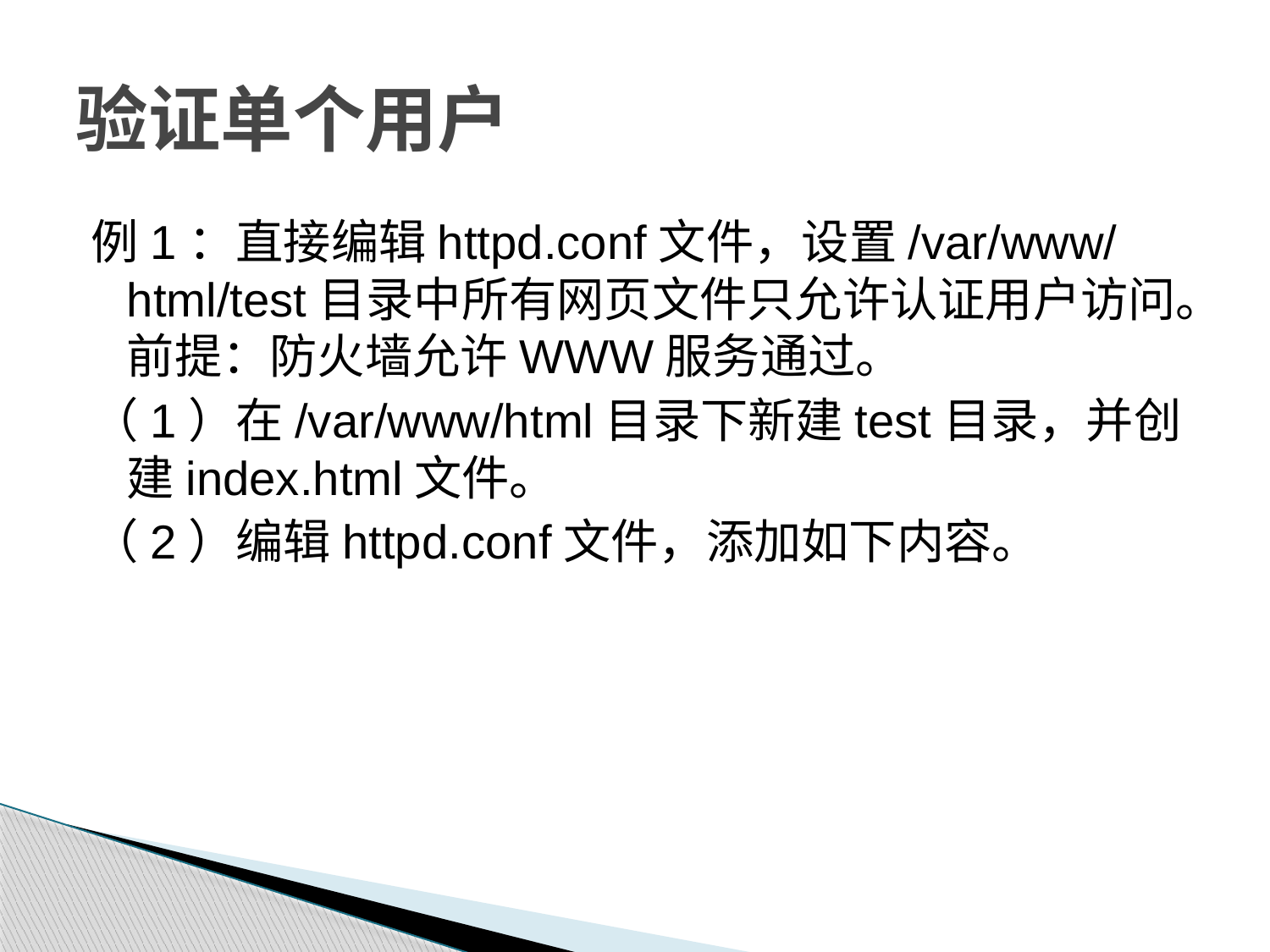

# 验证单个用户
例1：直接编辑httpd.conf文件，设置/var/www/html/test目录中所有网页文件只允许认证用户访问。前提：防火墙允许WWW服务通过。
（1）在/var/www/html目录下新建test目录，并创建index.html文件。
（2）编辑httpd.conf文件，添加如下内容。